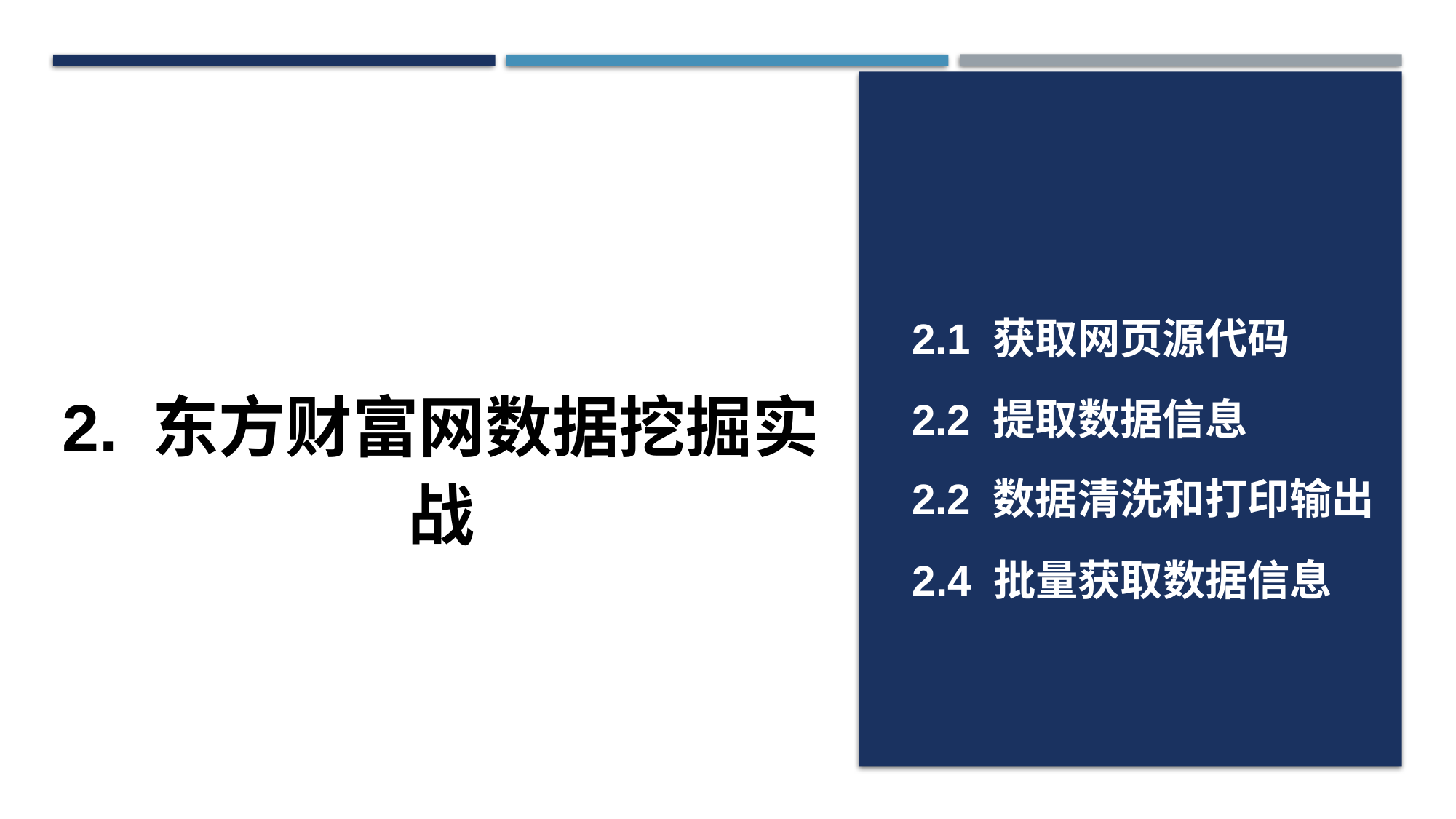

2.1 获取网页源代码
2.2 提取数据信息
2. 东方财富网数据挖掘实战
2.2 数据清洗和打印输出
2.4 批量获取数据信息
11